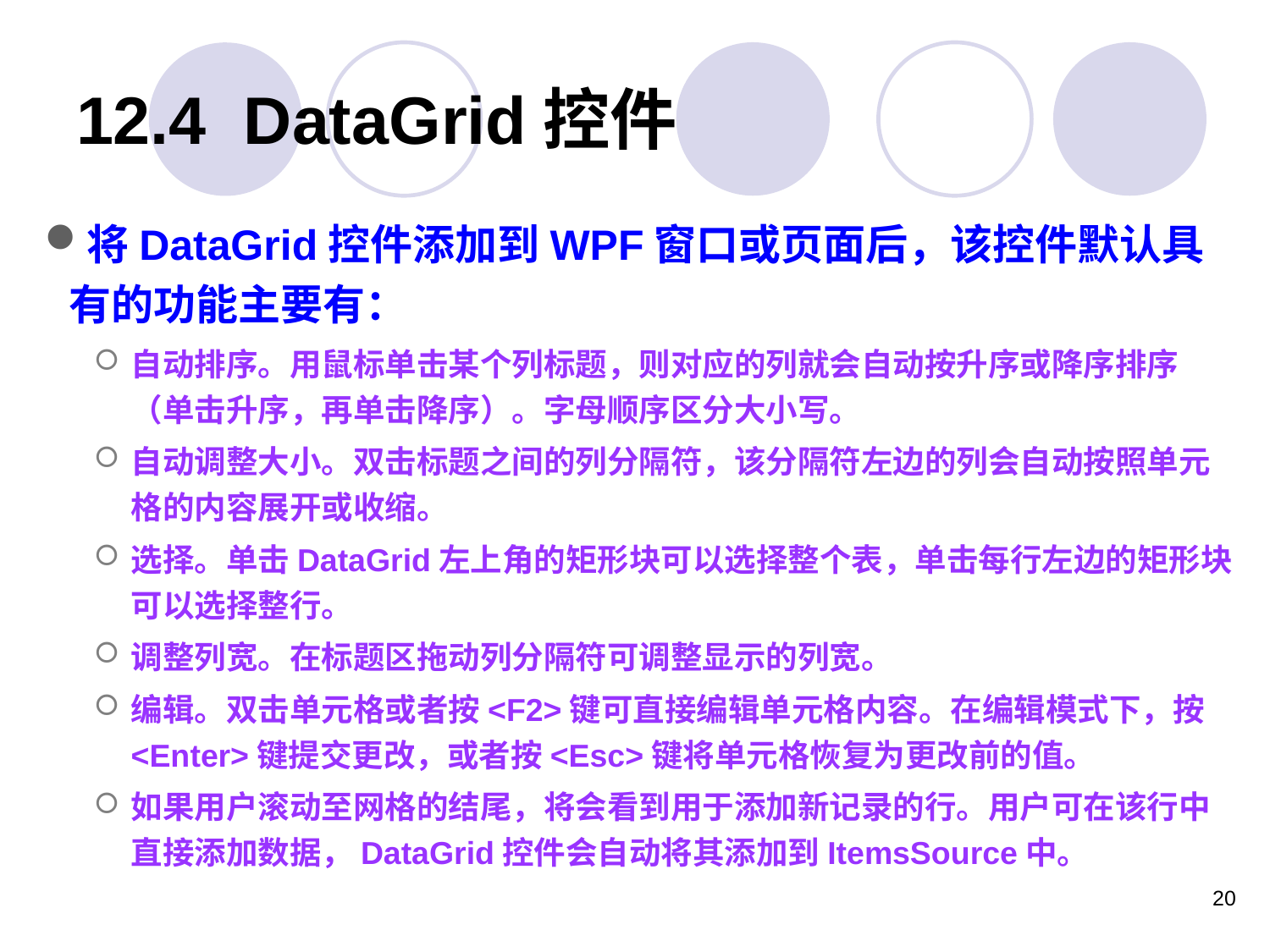

# 12.4  DataGrid控件
将DataGrid控件添加到WPF窗口或页面后，该控件默认具有的功能主要有：
自动排序。用鼠标单击某个列标题，则对应的列就会自动按升序或降序排序（单击升序，再单击降序）。字母顺序区分大小写。
自动调整大小。双击标题之间的列分隔符，该分隔符左边的列会自动按照单元格的内容展开或收缩。
选择。单击DataGrid左上角的矩形块可以选择整个表，单击每行左边的矩形块可以选择整行。
调整列宽。在标题区拖动列分隔符可调整显示的列宽。
编辑。双击单元格或者按<F2>键可直接编辑单元格内容。在编辑模式下，按<Enter>键提交更改，或者按<Esc>键将单元格恢复为更改前的值。
如果用户滚动至网格的结尾，将会看到用于添加新记录的行。用户可在该行中直接添加数据，DataGrid控件会自动将其添加到ItemsSource中。

20